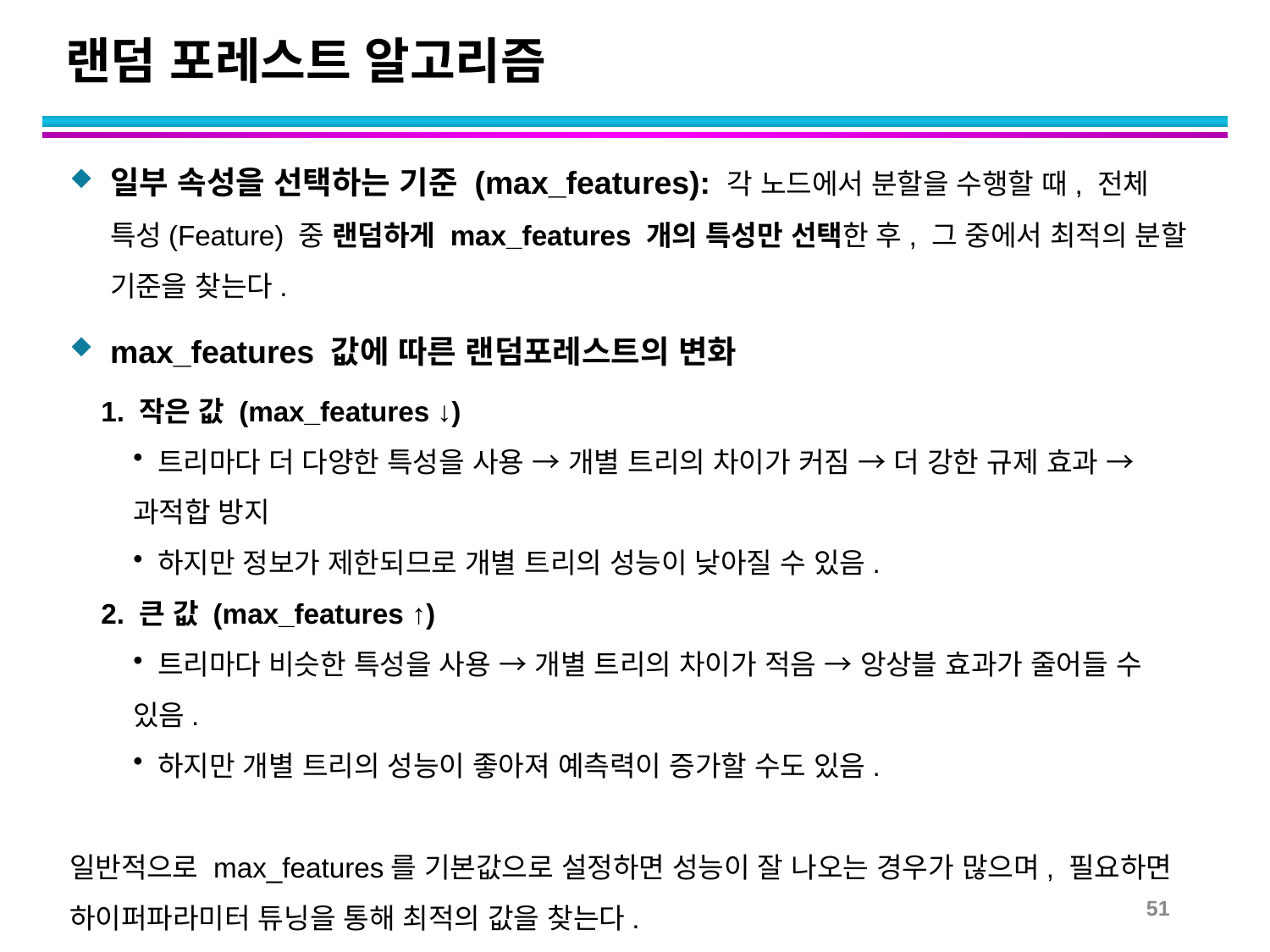

# 랜덤 포레스트 알고리즘
일부 속성을 선택하는 기준 (max_features): 각 노드에서 분할을 수행할 때, 전체 특성(Feature) 중 랜덤하게 max_features 개의 특성만 선택한 후, 그 중에서 최적의 분할 기준을 찾는다.
max_features 값에 따른 랜덤포레스트의 변화
    1. 작은 값 (max_features ↓)
 트리마다 더 다양한 특성을 사용 → 개별 트리의 차이가 커짐 → 더 강한 규제 효과 → 과적합 방지
 하지만 정보가 제한되므로 개별 트리의 성능이 낮아질 수 있음.
    2. 큰 값 (max_features ↑)
 트리마다 비슷한 특성을 사용 → 개별 트리의 차이가 적음 → 앙상블 효과가 줄어들 수 있음.
 하지만 개별 트리의 성능이 좋아져 예측력이 증가할 수도 있음.
일반적으로 max_features를 기본값으로 설정하면 성능이 잘 나오는 경우가 많으며, 필요하면 하이퍼파라미터 튜닝을 통해 최적의 값을 찾는다.
51